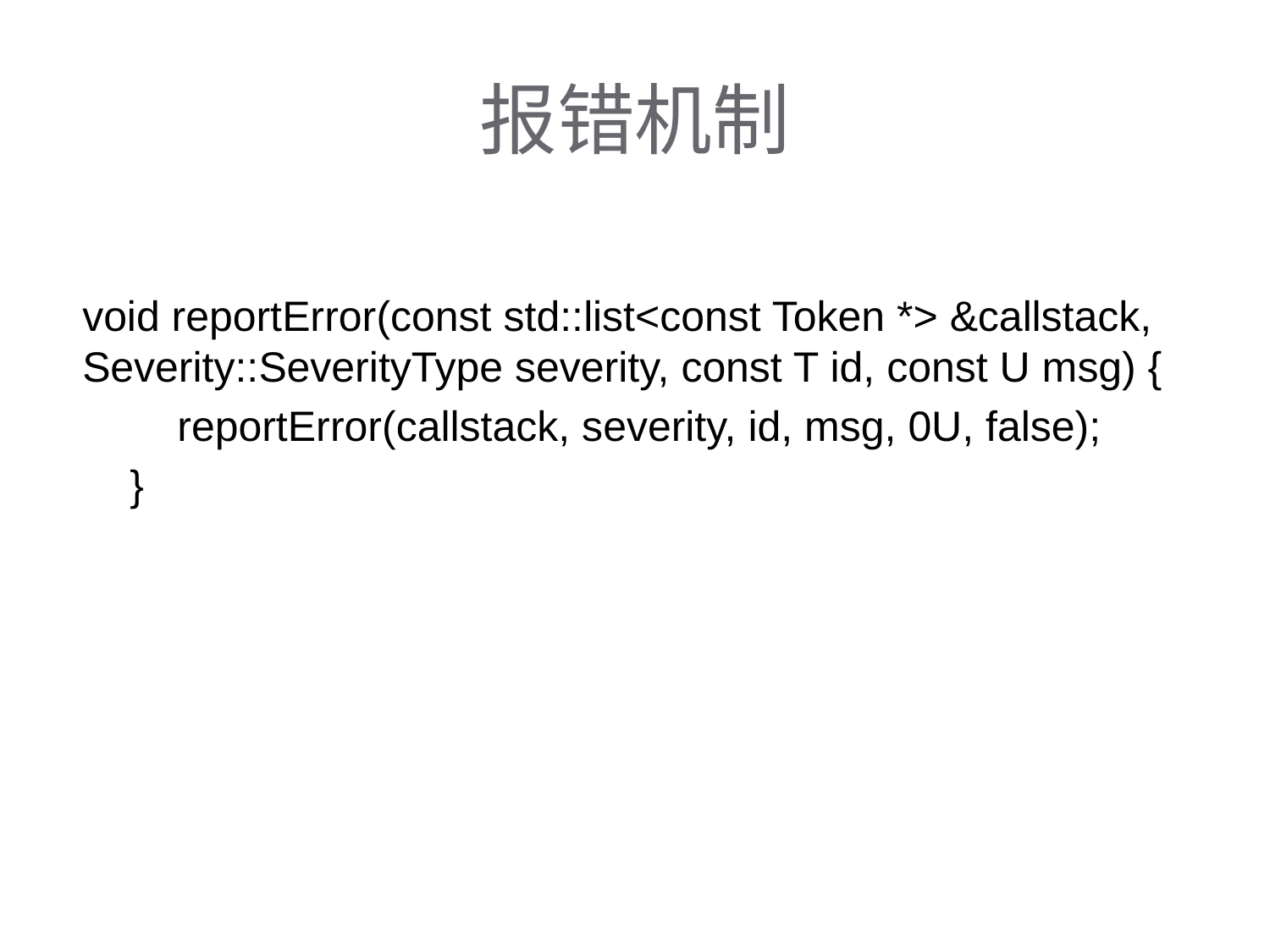

# 报错机制
void reportError(const std::list<const Token *> &callstack, Severity::SeverityType severity, const T id, const U msg) {
        reportError(callstack, severity, id, msg, 0U, false);
    }